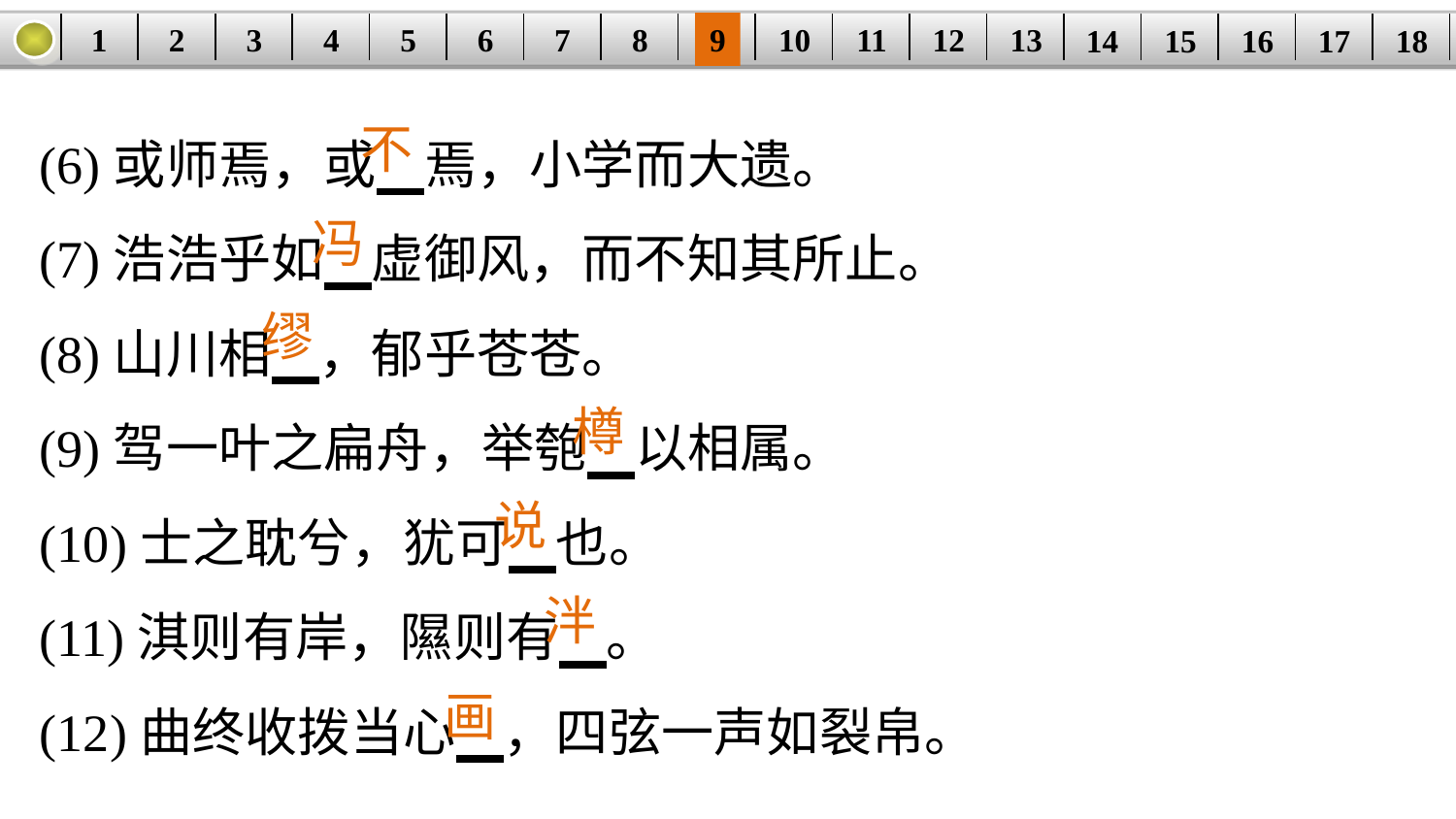

1
2
3
4
5
6
7
8
9
10
11
12
13
14
15
16
17
18
|  |  |  |  |  |  |  |  |  |  |  |  |  |  |  |  |  |  |
| --- | --- | --- | --- | --- | --- | --- | --- | --- | --- | --- | --- | --- | --- | --- | --- | --- | --- |

(6)或师焉，或    焉，小学而大遗。
(7)浩浩乎如    虚御风，而不知其所止。
(8)山川相    ，郁乎苍苍。
(9)驾一叶之扁舟，举匏    以相属。
(10)士之耽兮，犹可    也。
(11)淇则有岸，隰则有    。
(12)曲终收拨当心    ，四弦一声如裂帛。
不
冯
缪
樽
说
泮
画